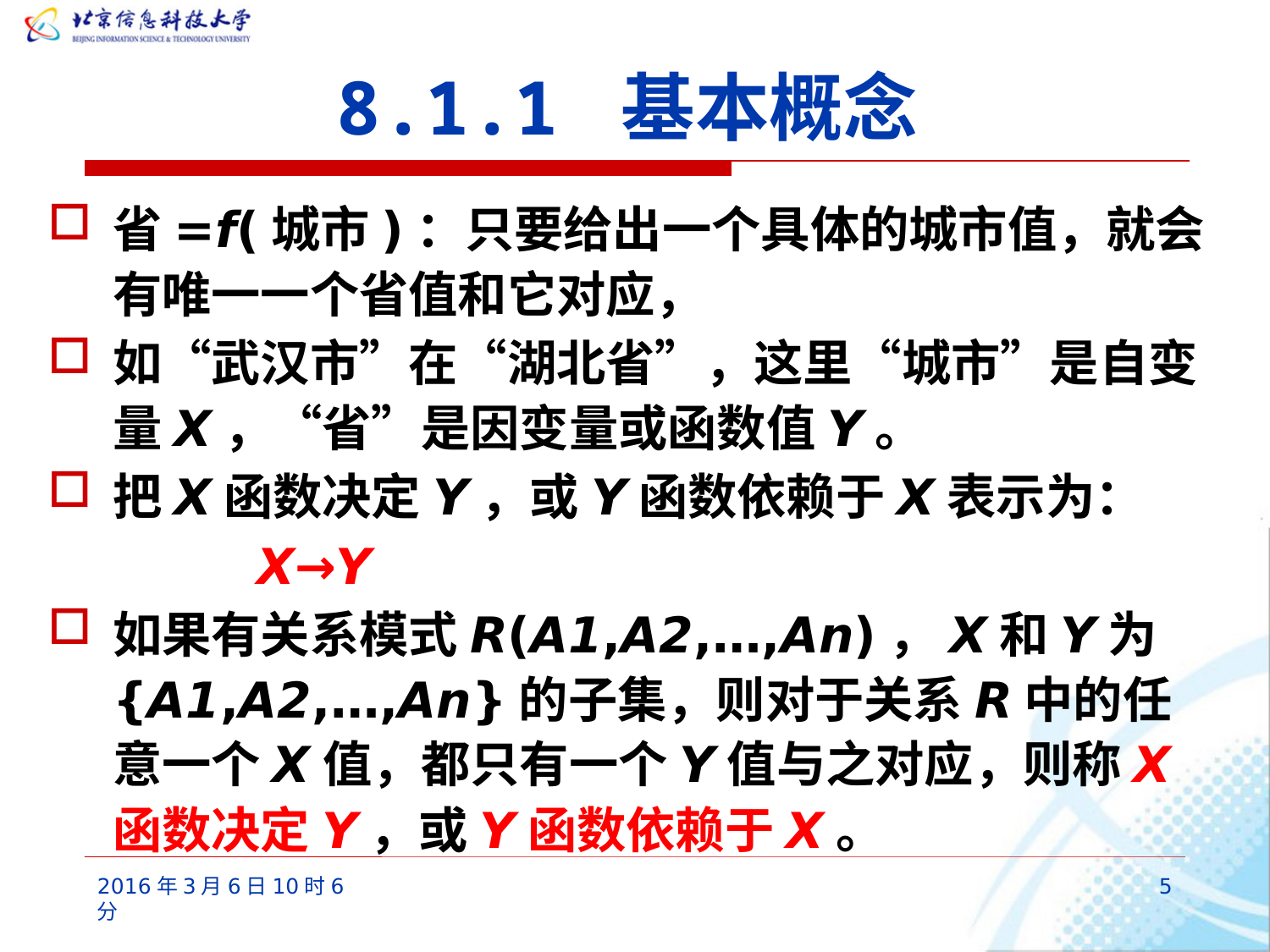

# 8.1.1 基本概念
省=f(城市)：只要给出一个具体的城市值，就会有唯一一个省值和它对应，
如“武汉市”在“湖北省”，这里“城市”是自变量X，“省”是因变量或函数值Y。
把X函数决定Y，或Y函数依赖于X表示为：
　　　　X→Y
如果有关系模式R(A1,A2,…,An)，X和Y为{A1,A2,…,An}的子集，则对于关系R中的任意一个X值，都只有一个Y值与之对应，则称X函数决定Y，或Y函数依赖于X。
2016年3月6日10时6分
5